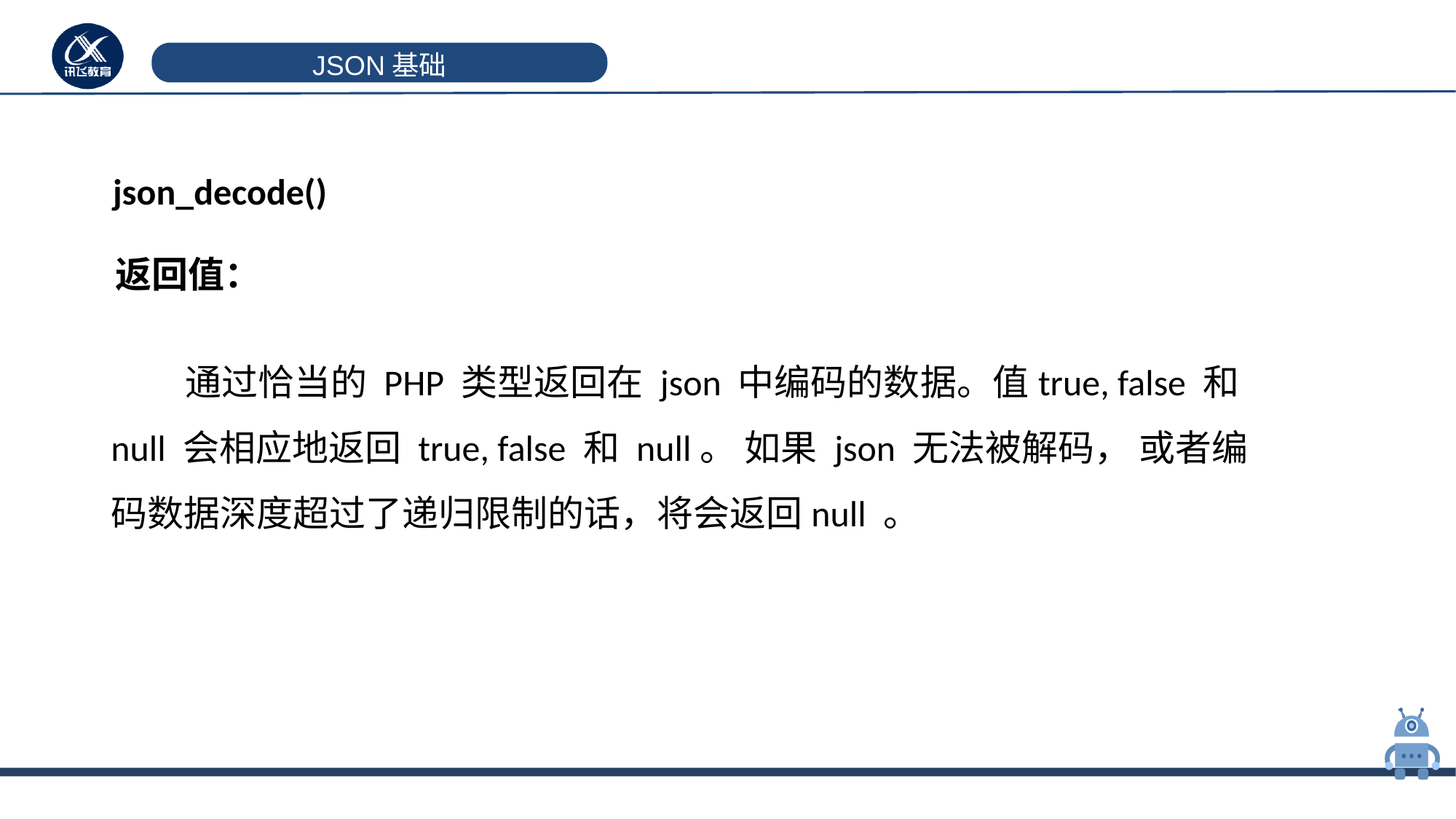

# JSON基础
json_decode()
返回值：
        通过恰当的 PHP 类型返回在 json 中编码的数据。值true, false 和 null 会相应地返回 true, false 和 null。 如果 json 无法被解码， 或者编码数据深度超过了递归限制的话，将会返回null 。